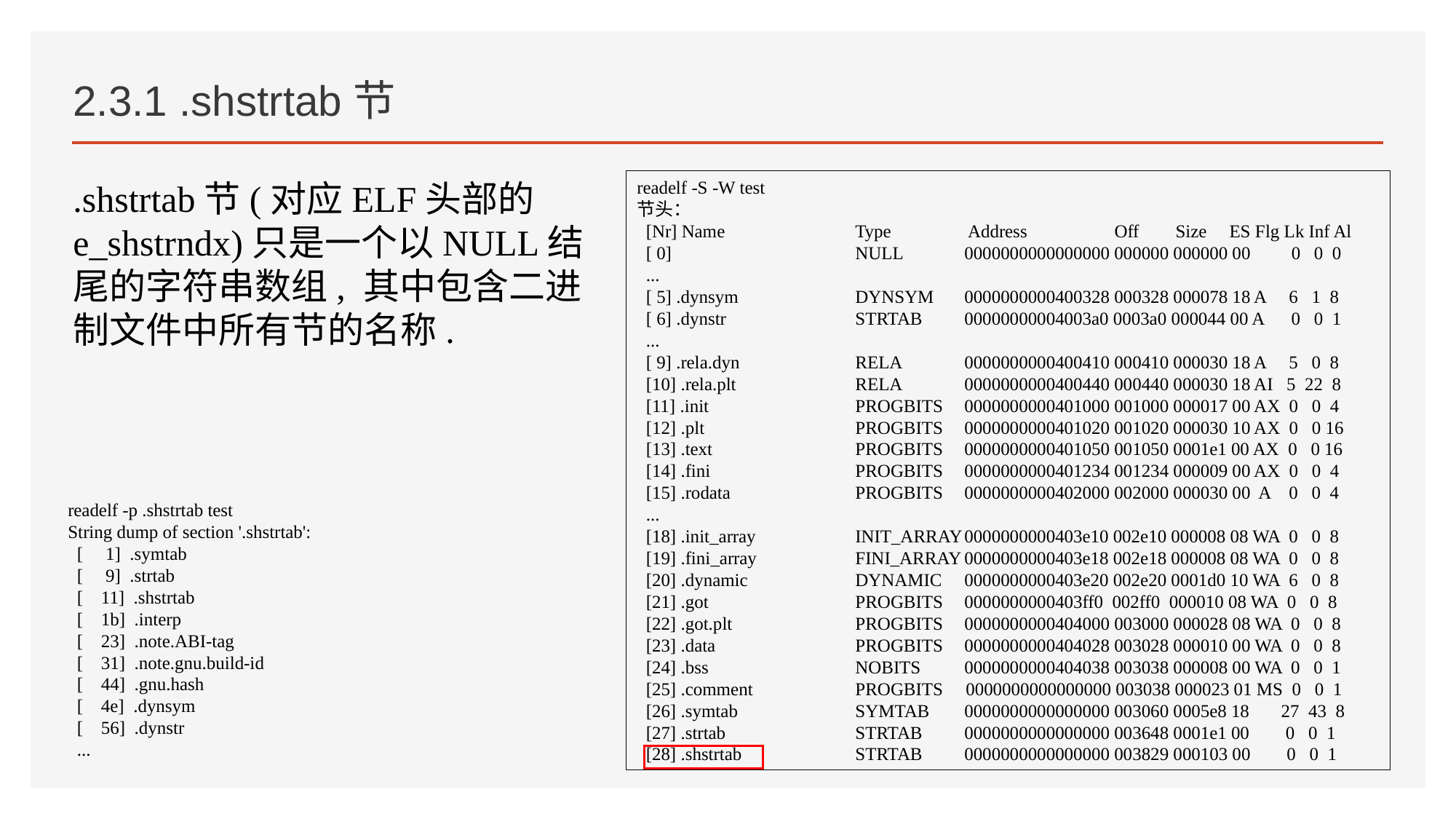

# 2.3.1 .shstrtab节
.shstrtab节(对应ELF头部的e_shstrndx)只是一个以NULL结尾的字符串数组, 其中包含二进制文件中所有节的名称.
readelf -S -W test
节头：
  [Nr] Name              	Type           	 Address          	         Off        Size     ES Flg Lk Inf Al
  [ 0]             		NULL	0000000000000000 000000 000000 00         0   0  0
  ...
  [ 5] .dynsym		DYNSYM	0000000000400328 000328 000078 18 A     6   1  8
  [ 6] .dynstr		STRTAB	00000000004003a0 0003a0 000044 00 A      0   0  1
  ...
  [ 9] .rela.dyn		RELA	0000000000400410 000410 000030 18 A     5   0  8
  [10] .rela.plt		RELA	0000000000400440 000440 000030 18 AI   5  22  8
  [11] .init		PROGBITS 	0000000000401000 001000 000017 00 AX  0   0  4
  [12] .plt		PROGBITS 	0000000000401020 001020 000030 10 AX  0   0 16
  [13] .text		PROGBITS	0000000000401050 001050 0001e1 00 AX  0   0 16
  [14] .fini		PROGBITS	0000000000401234 001234 000009 00 AX  0   0  4
  [15] .rodata		PROGBITS	0000000000402000 002000 000030 00  A    0   0  4
  ...
  [18] .init_array 	INIT_ARRAY	0000000000403e10 002e10 000008 08 WA  0   0  8
  [19] .fini_array	FINI_ARRAY	0000000000403e18 002e18 000008 08 WA  0   0  8
  [20] .dynamic	DYNAMIC	0000000000403e20 002e20 0001d0 10 WA  6   0  8
  [21] .got		PROGBITS	0000000000403ff0  002ff0  000010 08 WA  0   0  8
  [22] .got.plt		PROGBITS	0000000000404000 003000 000028 08 WA  0   0  8
  [23] .data		PROGBITS 	0000000000404028 003028 000010 00 WA  0   0  8
  [24] .bss		NOBITS 	0000000000404038 003038 000008 00 WA  0   0  1
  [25] .comment          	PROGBITS     0000000000000000 003038 000023 01 MS  0   0  1
  [26] .symtab		SYMTAB	0000000000000000 003060 0005e8 18       27  43  8
  [27] .strtab		STRTAB	0000000000000000 003648 0001e1 00        0   0  1
  [28] .shstrtab		STRTAB  	0000000000000000 003829 000103 00        0   0  1
readelf -p .shstrtab test
String dump of section '.shstrtab':
  [     1]  .symtab
  [     9]  .strtab
  [    11]  .shstrtab
  [    1b]  .interp
  [    23]  .note.ABI-tag
  [    31]  .note.gnu.build-id
  [    44]  .gnu.hash
  [    4e]  .dynsym
  [    56]  .dynstr
  ...